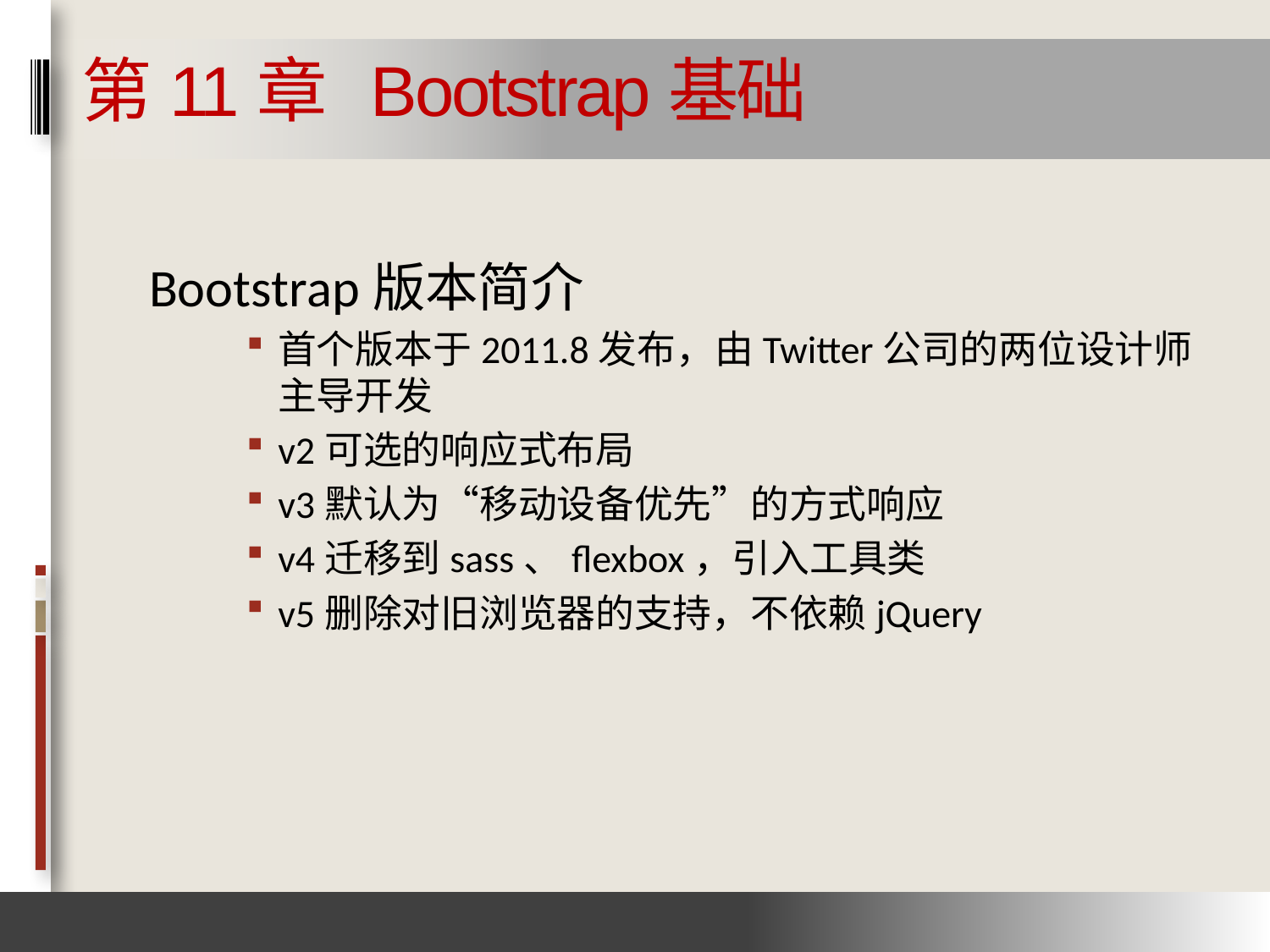

# 第11章  Bootstrap基础
Bootstrap版本简介
首个版本于2011.8发布，由Twitter公司的两位设计师主导开发
v2可选的响应式布局
v3默认为“移动设备优先”的方式响应
v4迁移到sass、flexbox，引入工具类
v5删除对旧浏览器的支持，不依赖jQuery